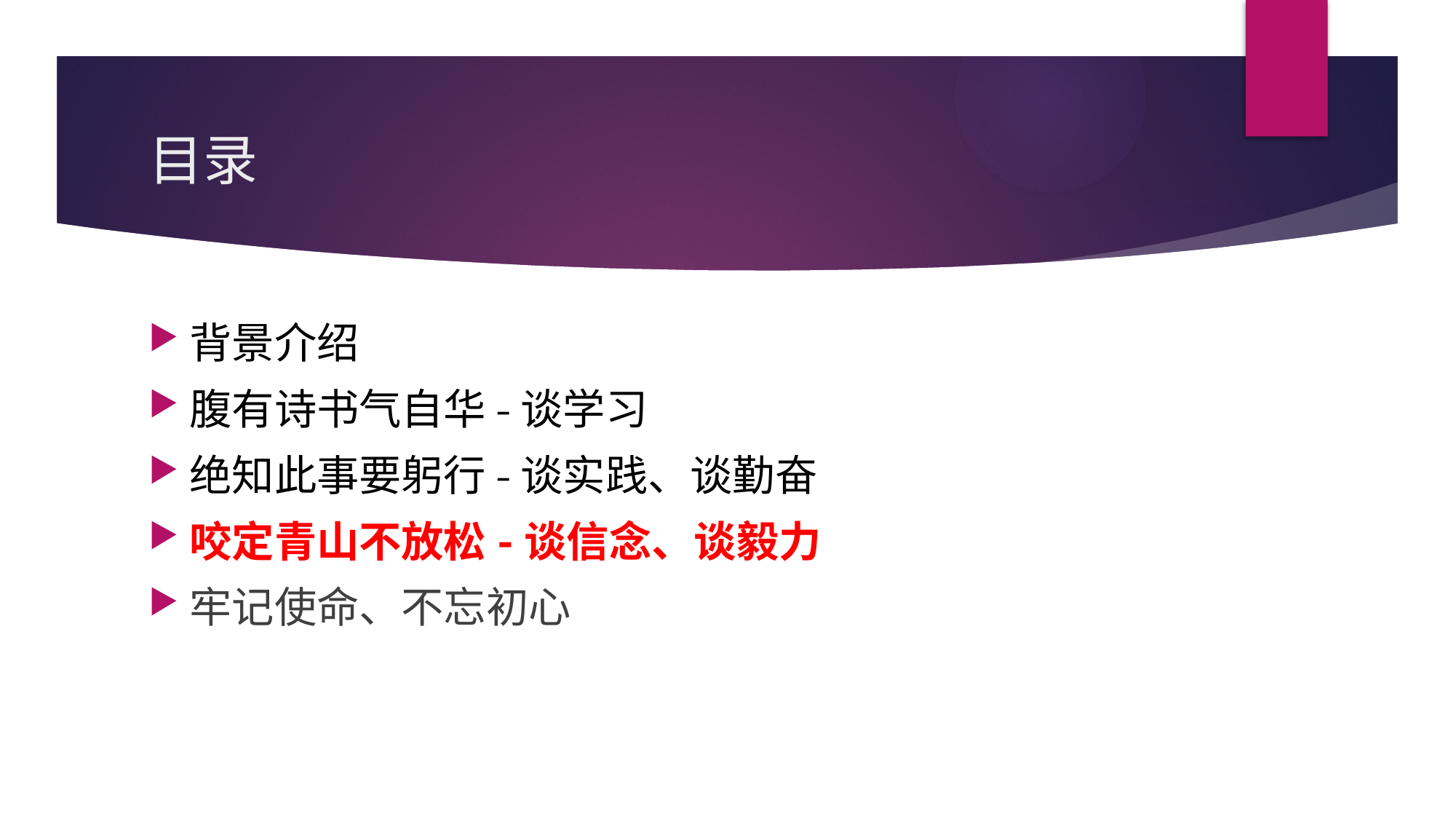

# 目录
背景介绍
腹有诗书气自华-谈学习
绝知此事要躬行-谈实践、谈勤奋
咬定青山不放松-谈信念、谈毅力
牢记使命、不忘初心